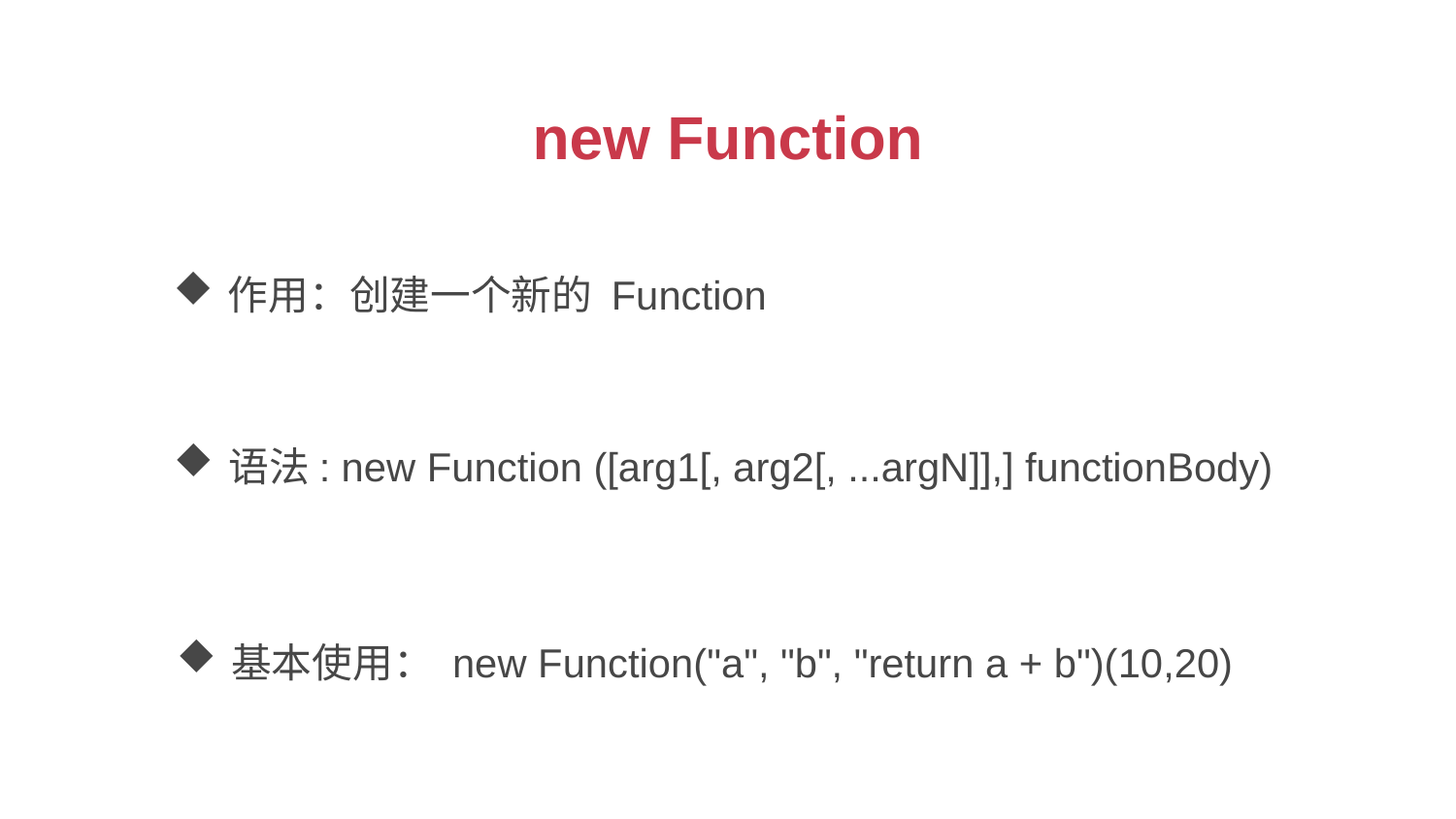

new Function
作用：创建一个新的 Function
语法: new Function ([arg1[, arg2[, ...argN]],] functionBody)
基本使用： new Function("a", "b", "return a + b")(10,20)